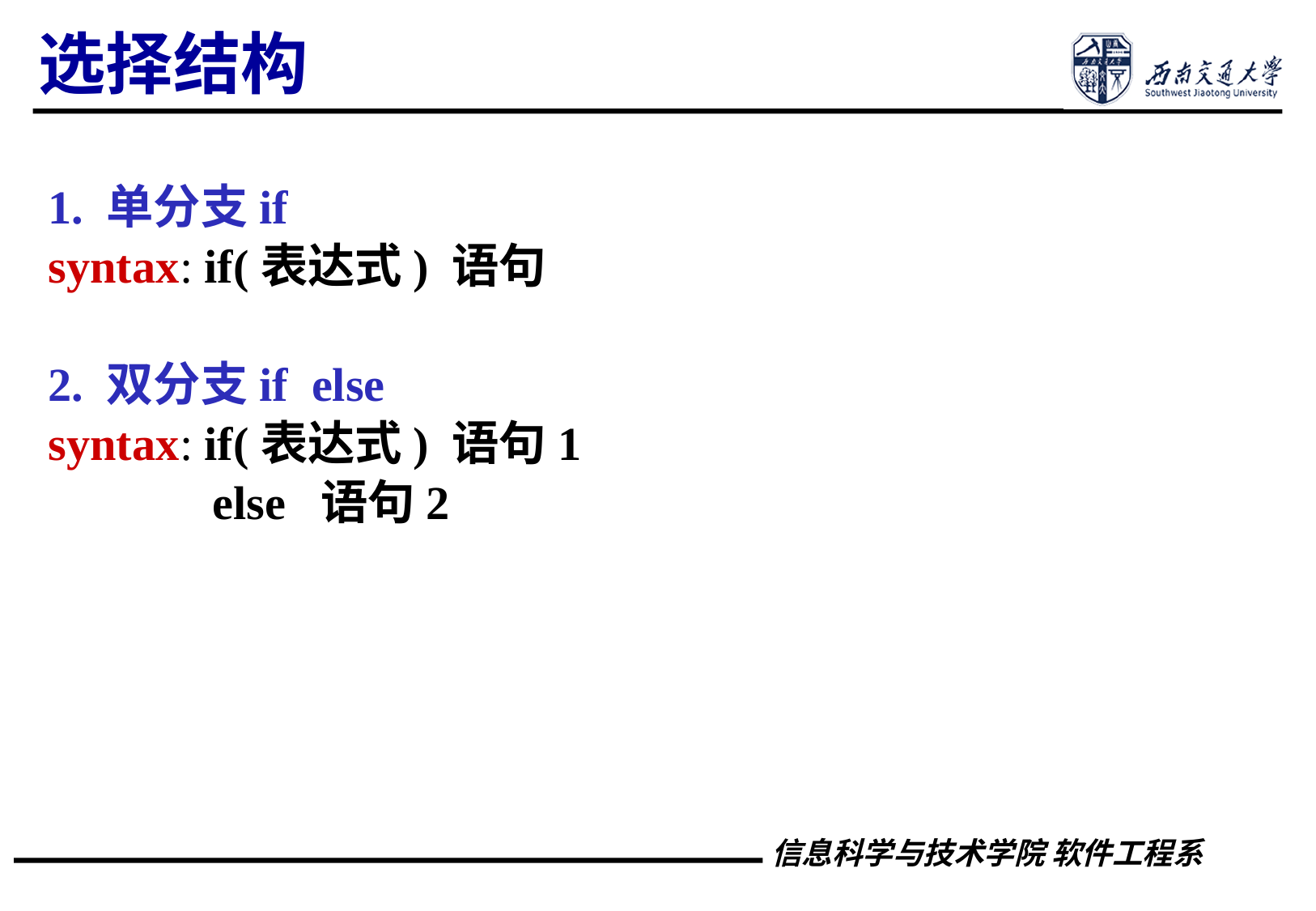

选择结构
1. 单分支if
syntax: if(表达式) 语句

2. 双分支if  else
syntax: if(表达式) 语句1
              else  语句2